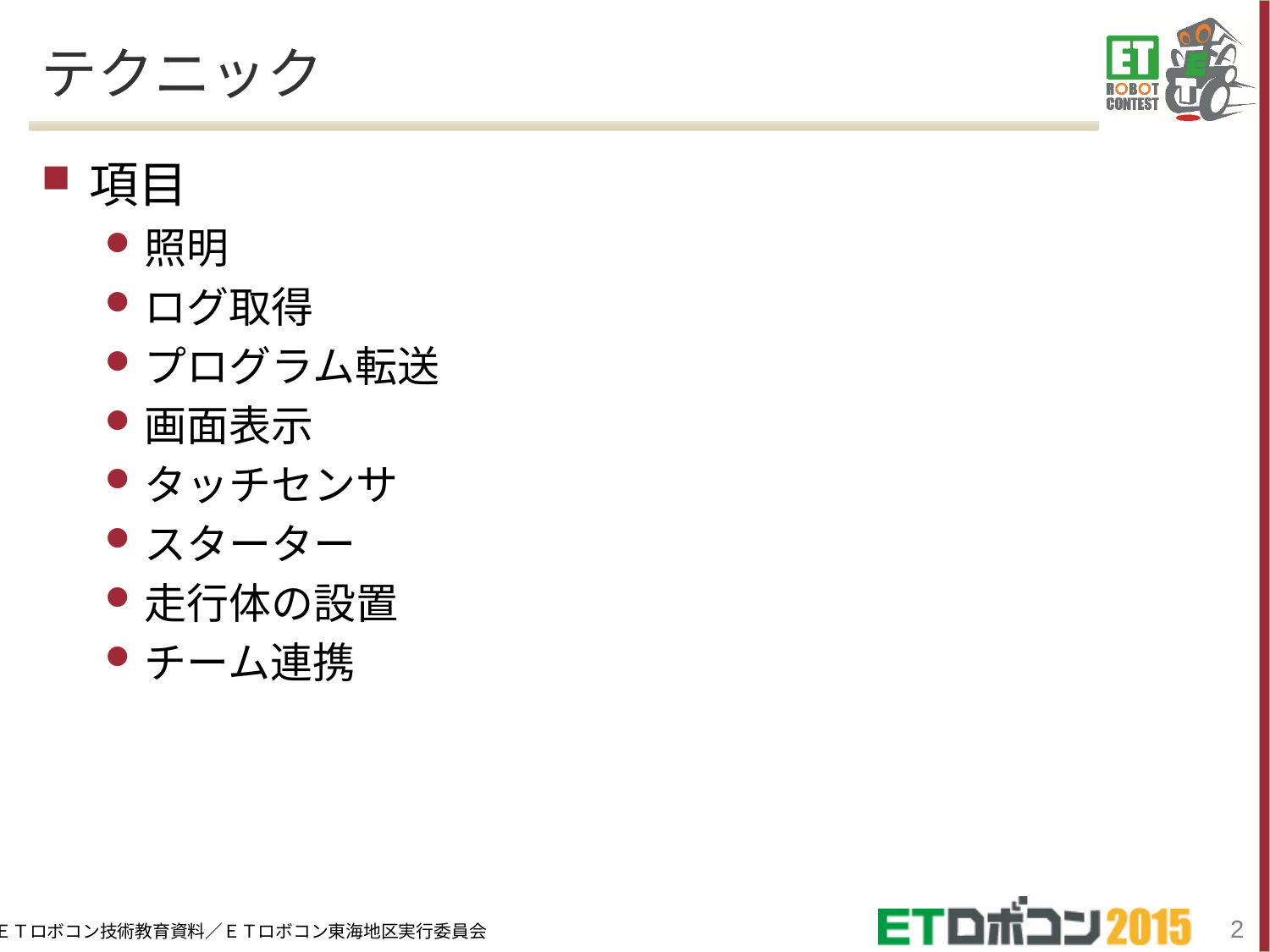

# テクニック
項目
照明
ログ取得
プログラム転送
画面表示
タッチセンサ
スターター
走行体の設置
チーム連携
2